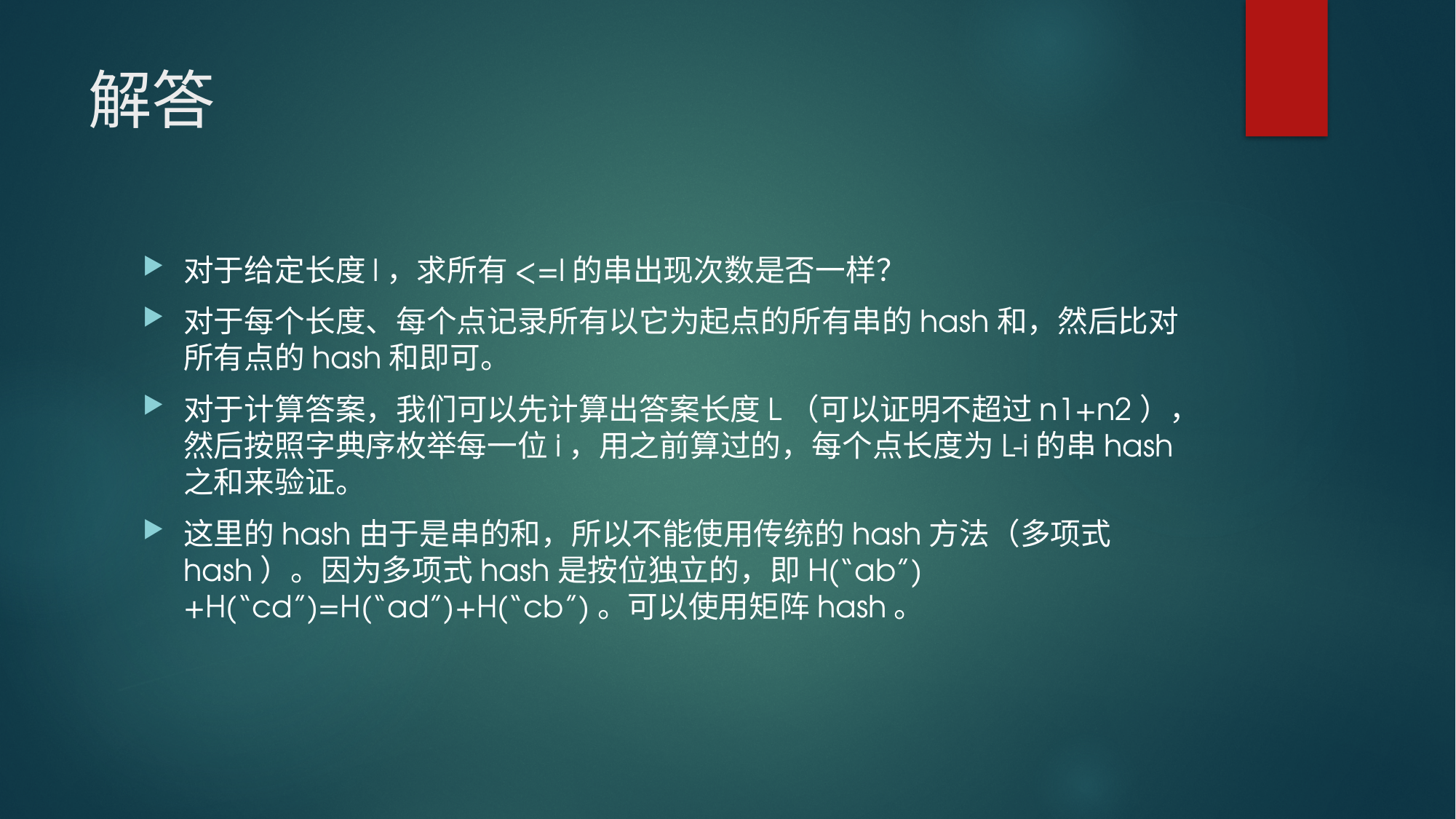

# 解答
对于给定长度l，求所有<=l的串出现次数是否一样？
对于每个长度、每个点记录所有以它为起点的所有串的hash和，然后比对所有点的hash和即可。
对于计算答案，我们可以先计算出答案长度L（可以证明不超过n1+n2），然后按照字典序枚举每一位i，用之前算过的，每个点长度为L-i的串hash之和来验证。
这里的hash由于是串的和，所以不能使用传统的hash方法（多项式hash）。因为多项式hash是按位独立的，即H(“ab”)+H(“cd”)=H(“ad”)+H(“cb”)。可以使用矩阵hash。